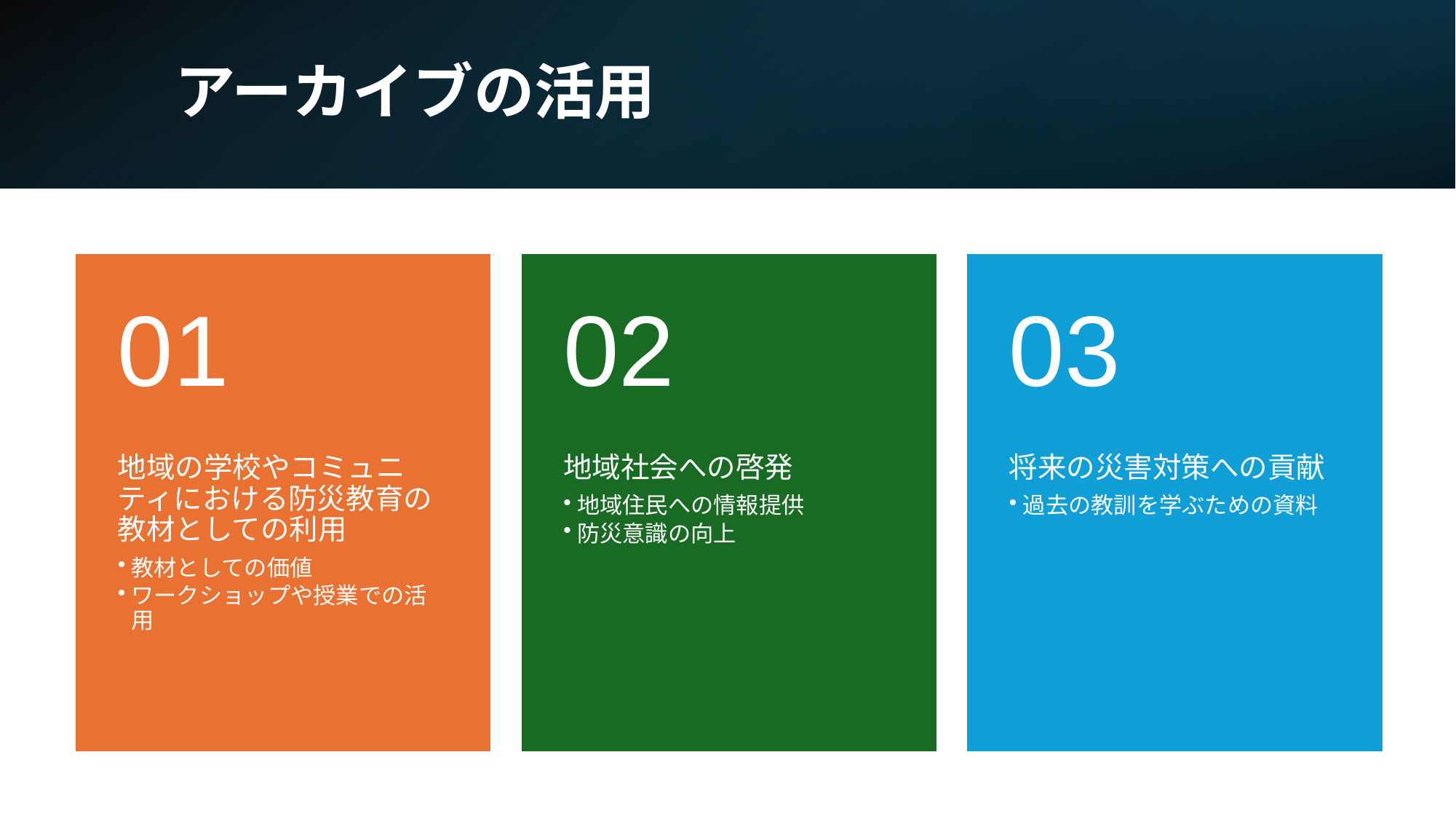

# アーカイブの活用
地域の学校やコミュニティにおける防災教育の教材としての利用
教材としての価値
ワークショップや授業での活用
01
地域社会への啓発
地域住民への情報提供
防災意識の向上
02
将来の災害対策への貢献
過去の教訓を学ぶための資料
03